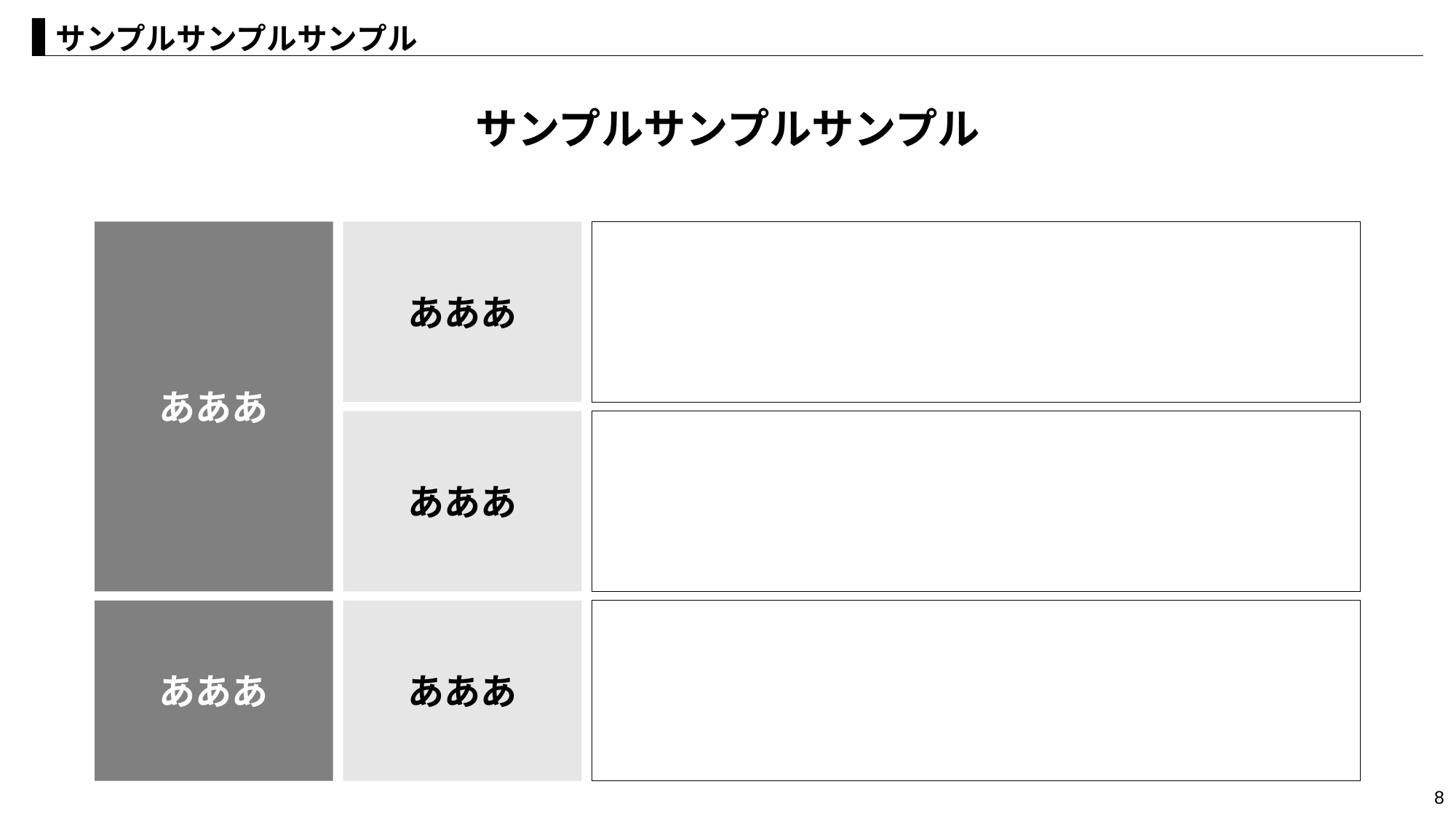

サンプルサンプルサンプル

サンプルサンプルサンプル
あああ
あああ

あああ

あああ
あああ

8